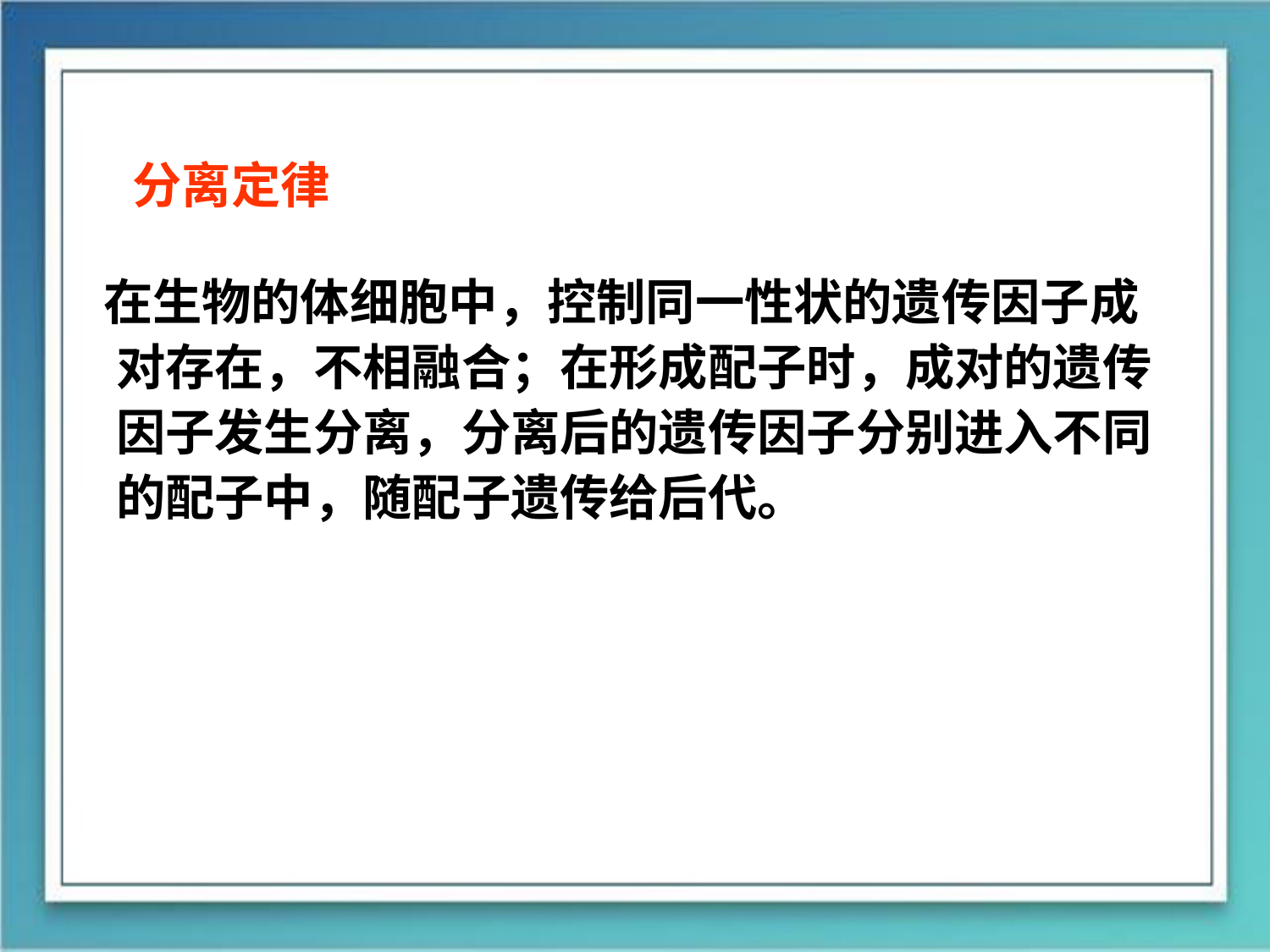

# 分离定律
 在生物的体细胞中，控制同一性状的遗传因子成对存在，不相融合；在形成配子时，成对的遗传因子发生分离，分离后的遗传因子分别进入不同的配子中，随配子遗传给后代。